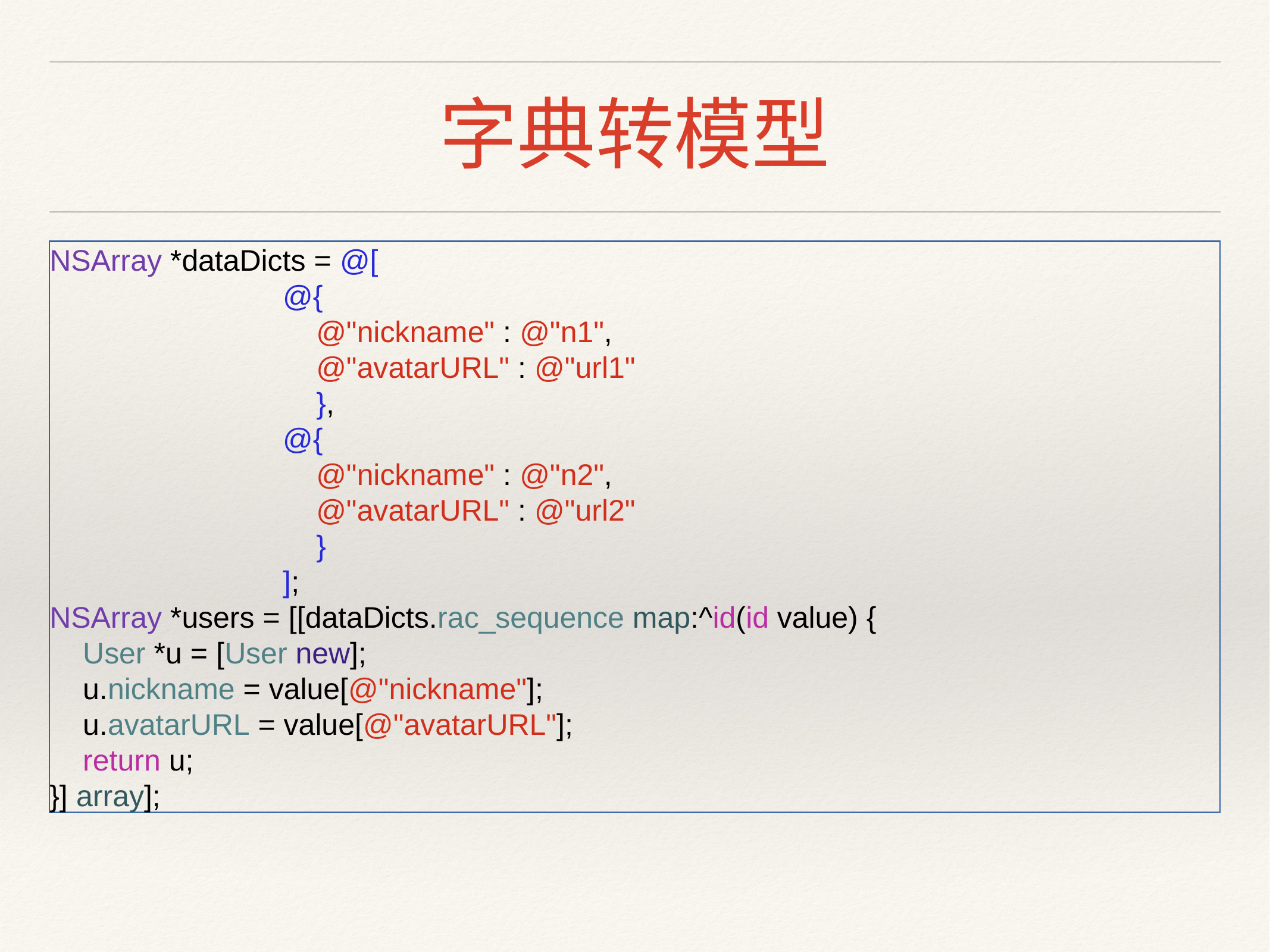

# 字典转模型
NSArray *dataDicts = @[
                            @{
                                @"nickname" : @"n1",
                                @"avatarURL" : @"url1"
                                },
                            @{
                                @"nickname" : @"n2",
                                @"avatarURL" : @"url2"
                                }
                            ];
NSArray *users = [[dataDicts.rac_sequence map:^id(id value) {
    User *u = [User new];
    u.nickname = value[@"nickname"];
    u.avatarURL = value[@"avatarURL"];
    return u;
}] array];